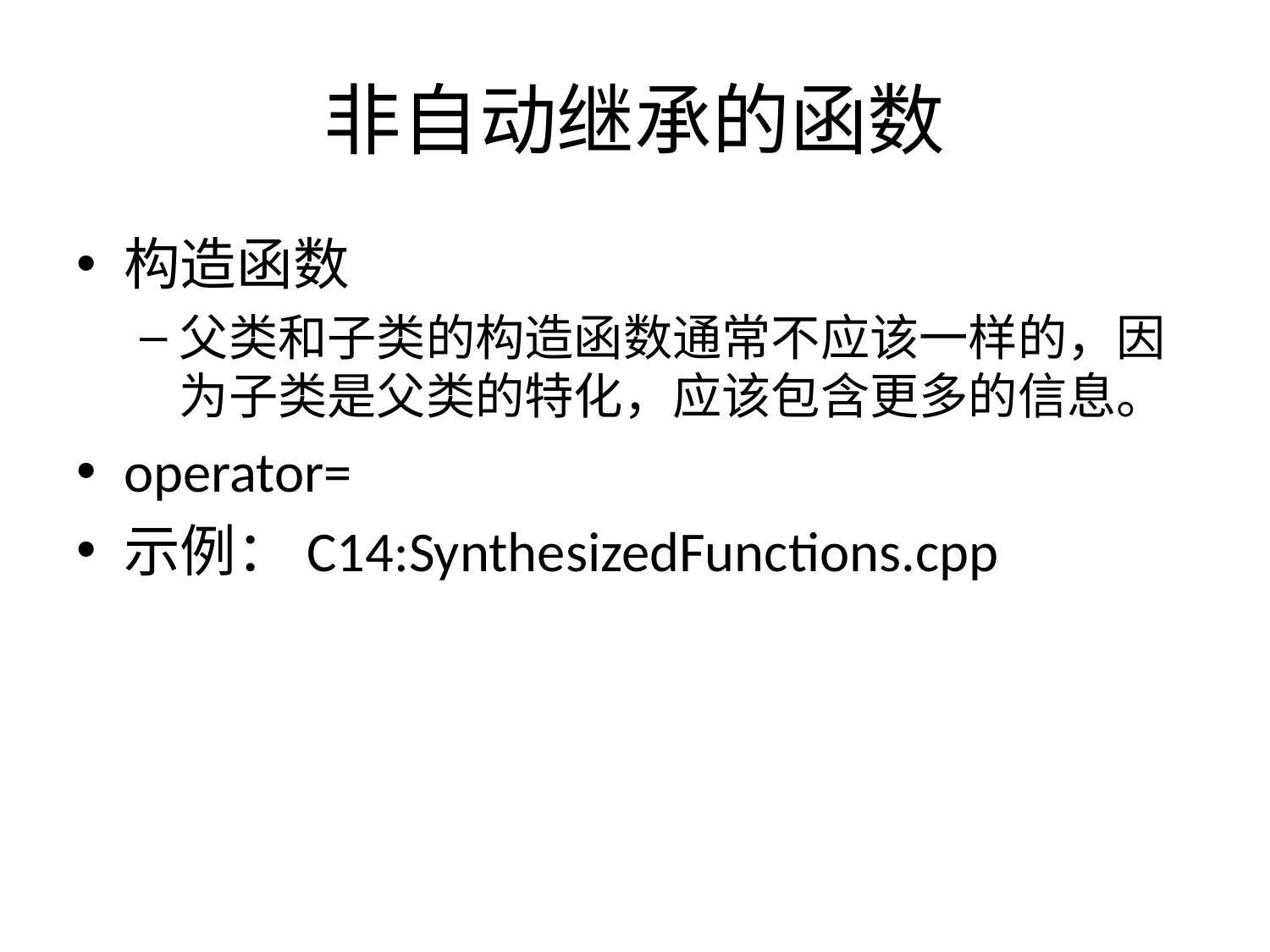

# 非自动继承的函数
构造函数
父类和子类的构造函数通常不应该一样的，因为子类是父类的特化，应该包含更多的信息。
operator=
示例：C14:SynthesizedFunctions.cpp